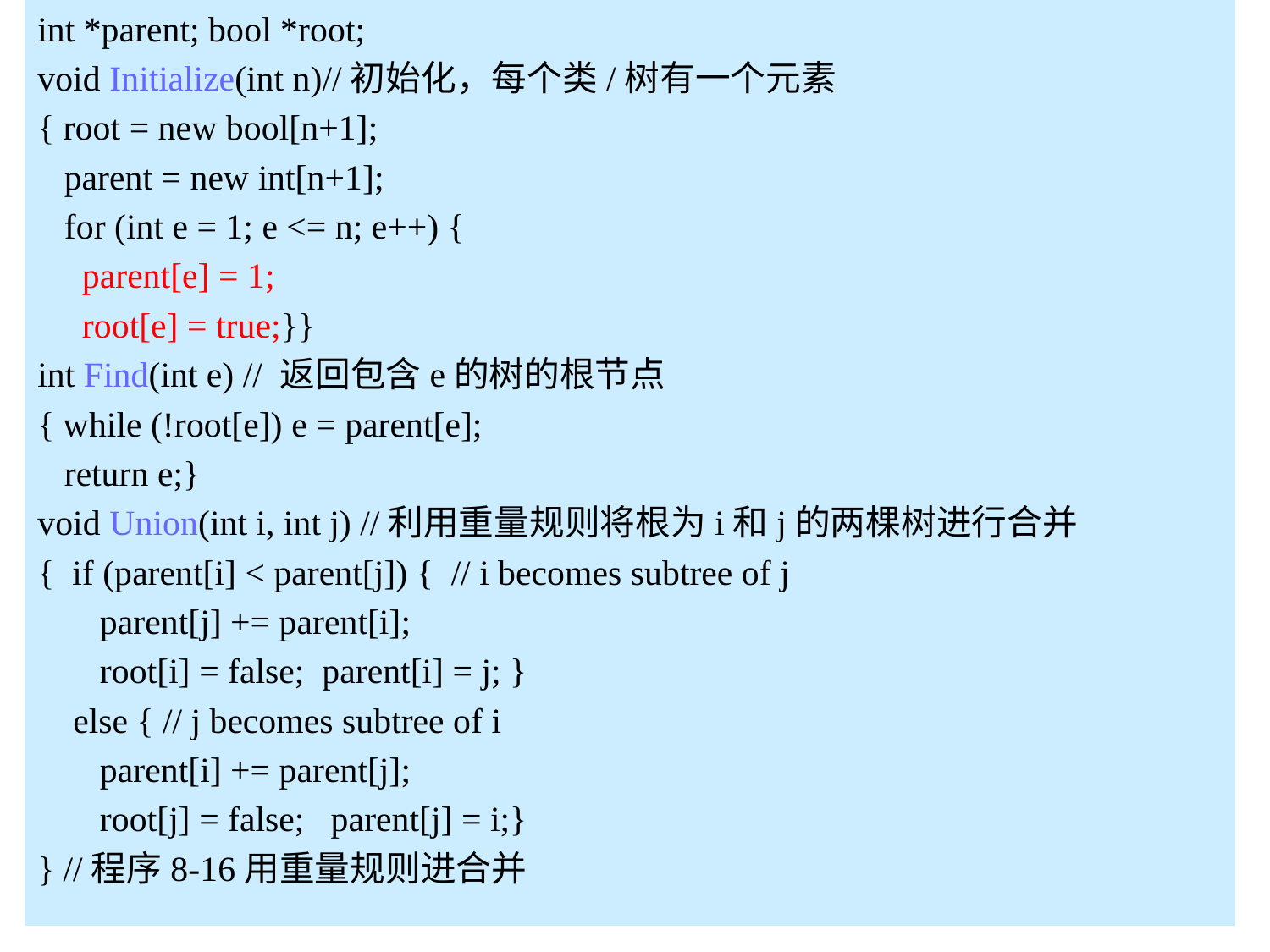

8.10.2	在线等价类
int *parent; bool *root;
void Initialize(int n)//初始化，每个类/树有一个元素
{ root = new bool[n+1];
   parent = new int[n+1];
   for (int e = 1; e <= n; e++) {
     parent[e] = 1;
     root[e] = true;}}
int Find(int e) // 返回包含e的树的根节点
{ while (!root[e]) e = parent[e];
   return e;}
void Union(int i, int j) //利用重量规则将根为i和j的两棵树进行合并
{  if (parent[i] < parent[j]) {  // i becomes subtree of j
       parent[j] += parent[i];
       root[i] = false;  parent[i] = j; }
    else { // j becomes subtree of i
       parent[i] += parent[j];
       root[j] = false;   parent[j] = i;}
} //程序8-16用重量规则进合并
97